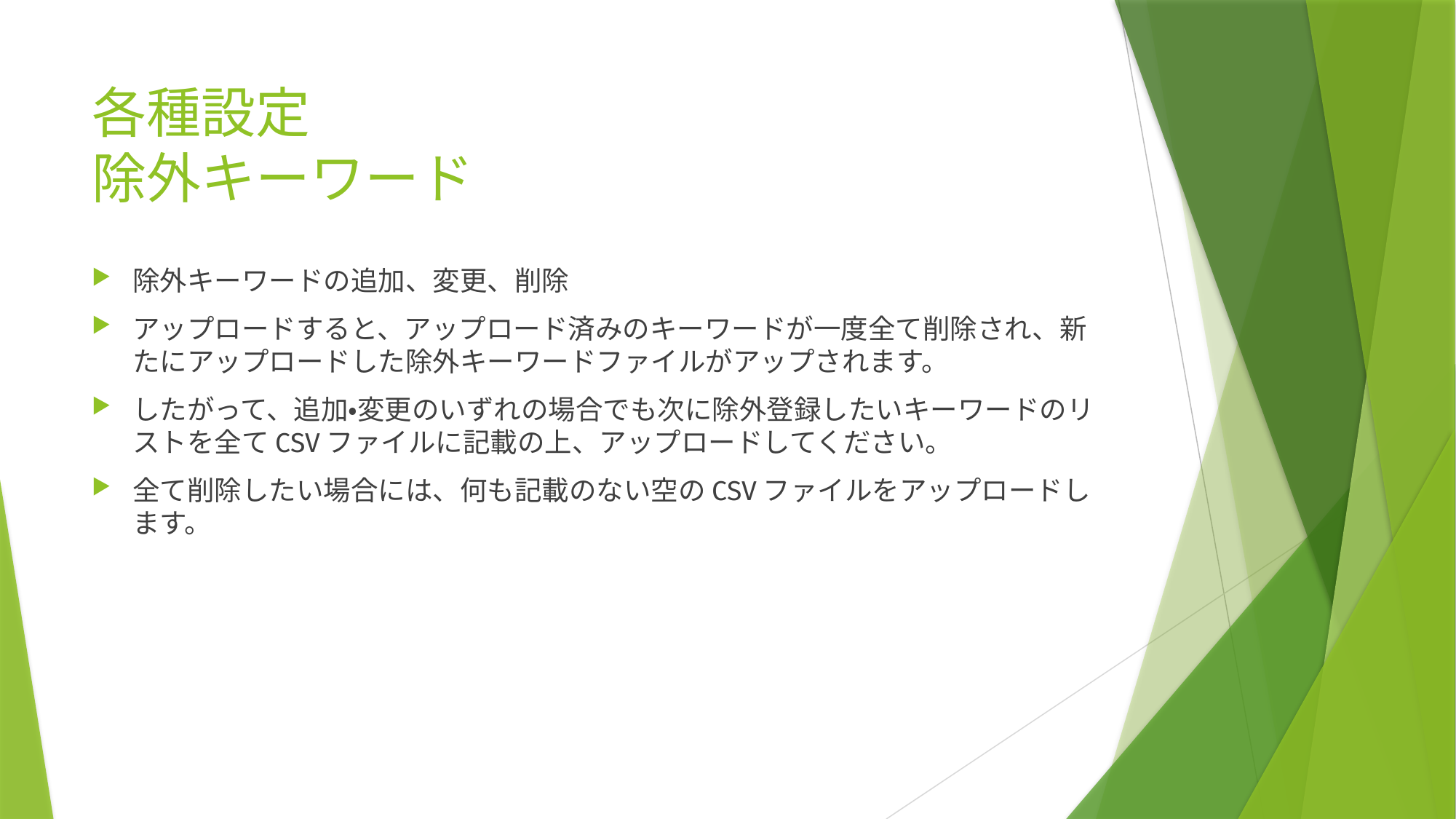

# 各種設定 除外キーワード
除外キーワードの追加、変更、削除
アップロードすると、アップロード済みのキーワードが一度全て削除され、新たにアップロードした除外キーワードファイルがアップされます。
したがって、追加・変更のいずれの場合でも次に除外登録したいキーワードのリストを全てCSVファイルに記載の上、アップロードしてください。
全て削除したい場合には、何も記載のない空のCSVファイルをアップロードします。